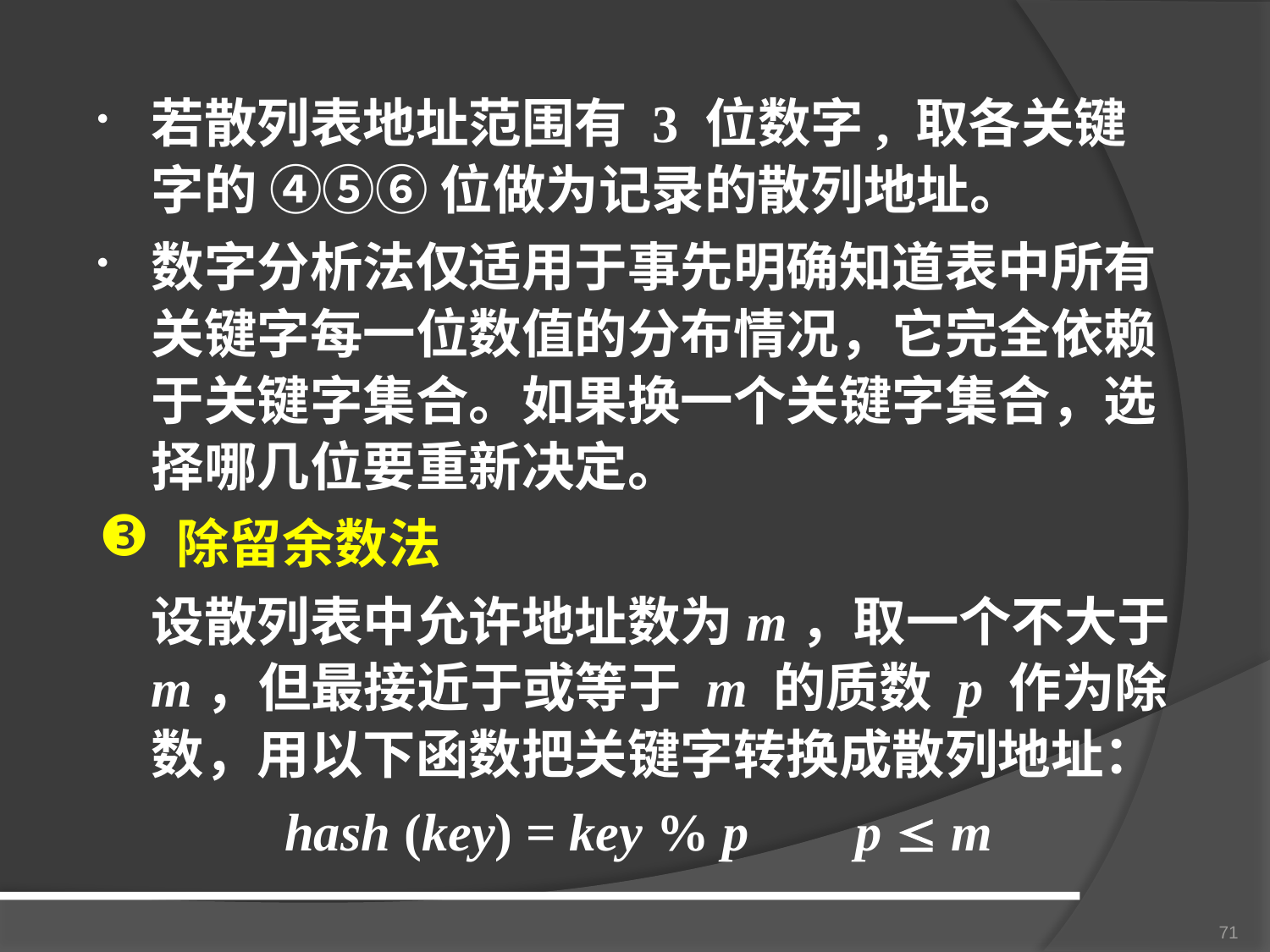

若散列表地址范围有 3 位数字, 取各关键字的 ④⑤⑥ 位做为记录的散列地址。
数字分析法仅适用于事先明确知道表中所有关键字每一位数值的分布情况，它完全依赖于关键字集合。如果换一个关键字集合，选择哪几位要重新决定。
 除留余数法
	设散列表中允许地址数为m，取一个不大于 m，但最接近于或等于 m 的质数 p 作为除数，用以下函数把关键字转换成散列地址：
              hash (key) = key % p        p ≤ m
71